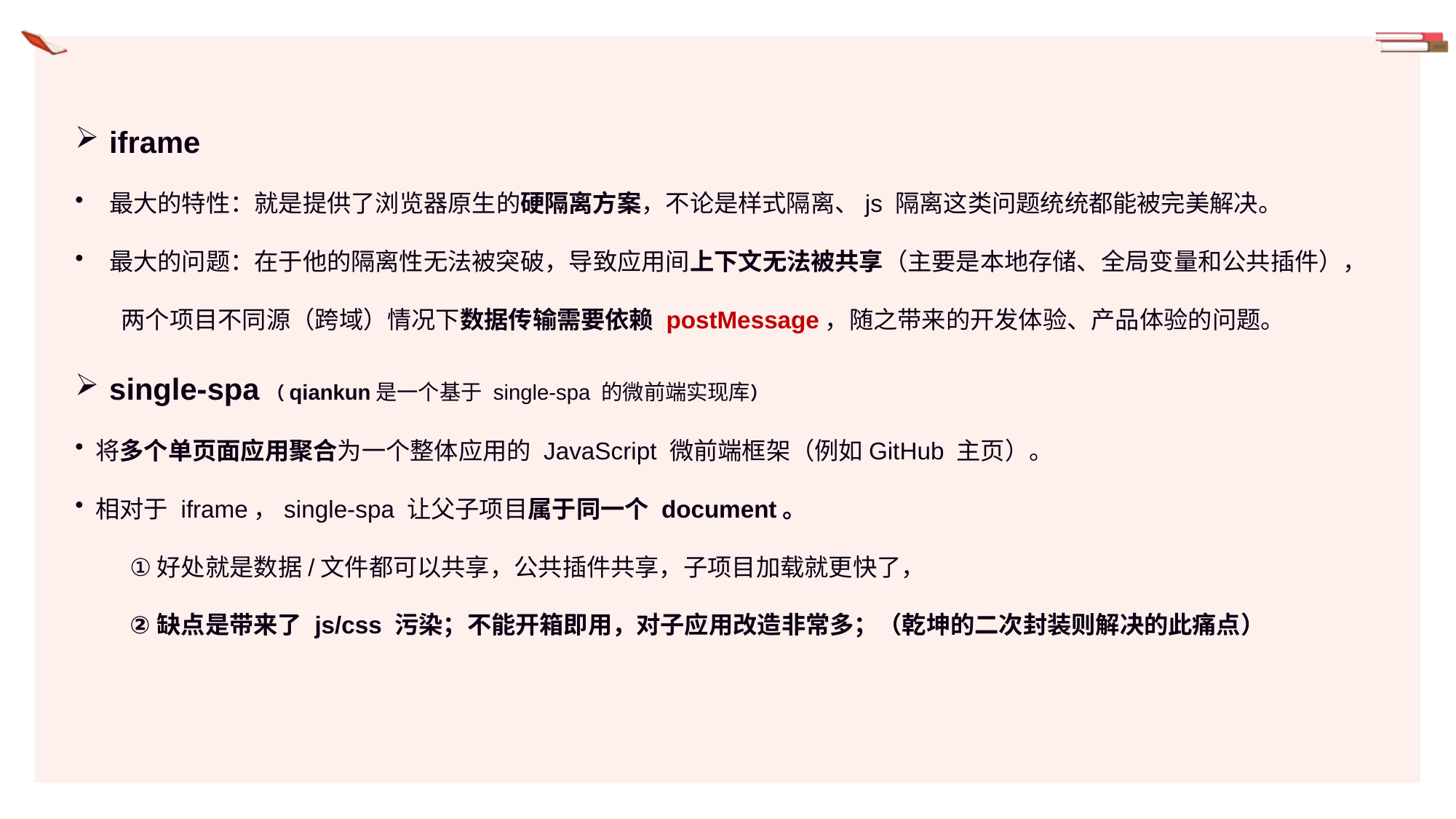

iframe
最大的特性：就是提供了浏览器原生的硬隔离方案，不论是样式隔离、js 隔离这类问题统统都能被完美解决。
最大的问题：在于他的隔离性无法被突破，导致应用间上下文无法被共享（主要是本地存储、全局变量和公共插件），
      两个项目不同源（跨域）情况下数据传输需要依赖 postMessage，随之带来的开发体验、产品体验的问题。
single-spa（qiankun是一个基于 single-spa 的微前端实现库）
将多个单页面应用聚合为一个整体应用的 JavaScript 微前端框架（例如GitHub 主页）。
相对于 iframe，single-spa 让父子项目属于同一个 document。
好处就是数据/文件都可以共享，公共插件共享，子项目加载就更快了，
缺点是带来了 js/css 污染；不能开箱即用，对子应用改造非常多；（乾坤的二次封装则解决的此痛点）